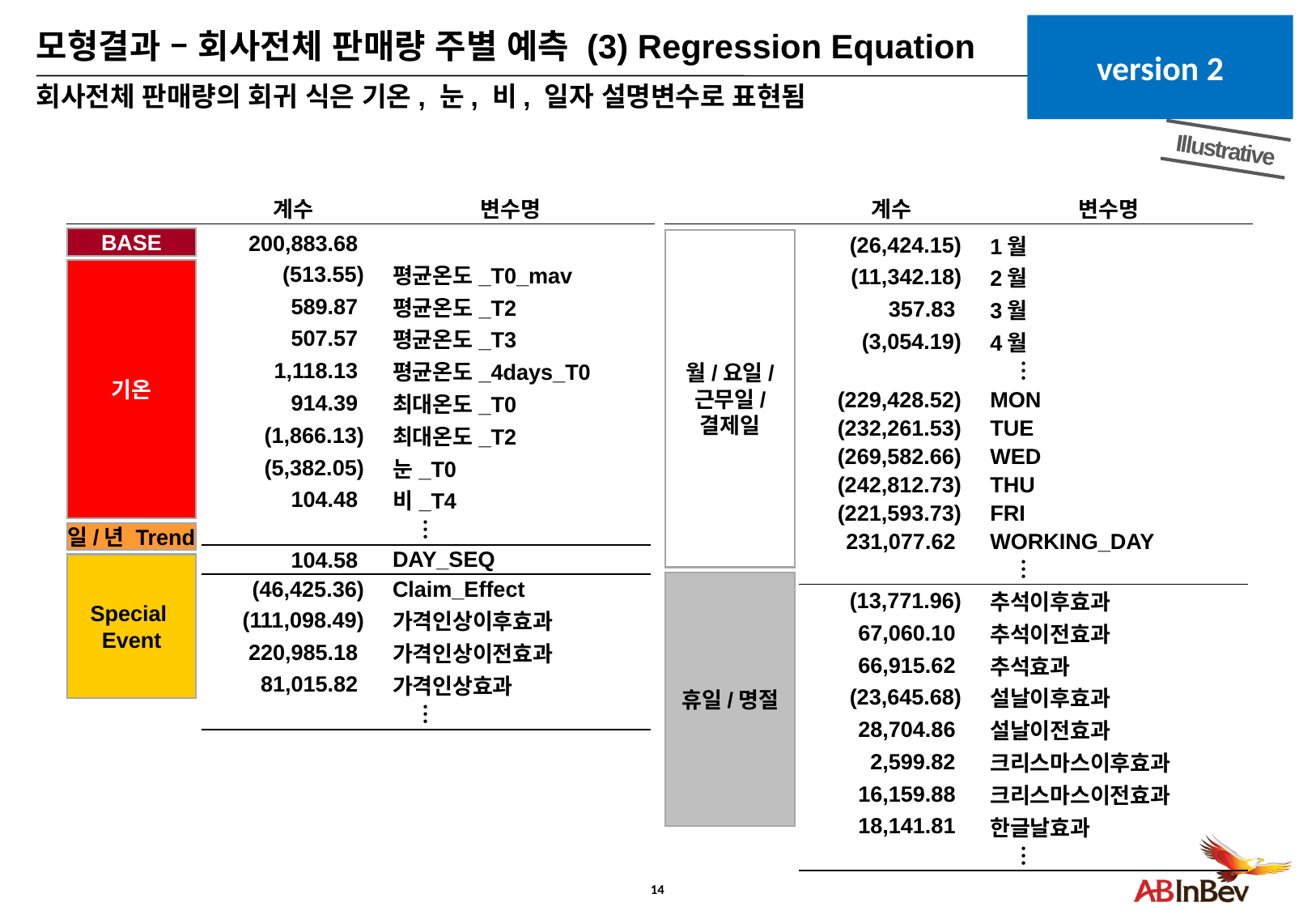

# 모형결과 – 회사전체 판매량 주별 예측 (3) Regression Equation
version 2
회사전체 판매량의 회귀 식은 기온, 눈, 비, 일자 설명변수로 표현됨
Illustrative

계수
변수명
계수
변수명
BASE
| 200,883.68 |  |
| --- | --- |
| (513.55) | 평균온도\_T0\_mav |
| 589.87 | 평균온도\_T2 |
| 507.57 | 평균온도\_T3 |
| 1,118.13 | 평균온도\_4days\_T0 |
| 914.39 | 최대온도\_T0 |
| (1,866.13) | 최대온도\_T2 |
| (5,382.05) | 눈\_T0 |
| 104.48 | 비\_T4 |
| ︙ |  |
| 104.58 | DAY\_SEQ |
| (46,425.36) | Claim\_Effect |
| (111,098.49) | 가격인상이후효과 |
| 220,985.18 | 가격인상이전효과 |
| 81,015.82 | 가격인상효과 |
| ︙ |  |
| (26,424.15) | 1월 |
| --- | --- |
| (11,342.18) | 2월 |
| 357.83 | 3월 |
| (3,054.19) | 4월 |
| ︙ |  |
| (229,428.52) | MON |
| (232,261.53) | TUE |
| (269,582.66) | WED |
| (242,812.73) | THU |
| (221,593.73) | FRI |
| 231,077.62 | WORKING\_DAY |
| ︙ |  |
| (13,771.96) | 추석이후효과 |
| 67,060.10 | 추석이전효과 |
| 66,915.62 | 추석효과 |
| (23,645.68) | 설날이후효과 |
| 28,704.86 | 설날이전효과 |
| 2,599.82 | 크리스마스이후효과 |
| 16,159.88 | 크리스마스이전효과 |
| 18,141.81 | 한글날효과 |
| ︙ |  |
월/요일/
근무일/
결제일
기온
일/년 Trend
Special
Event
휴일/명절